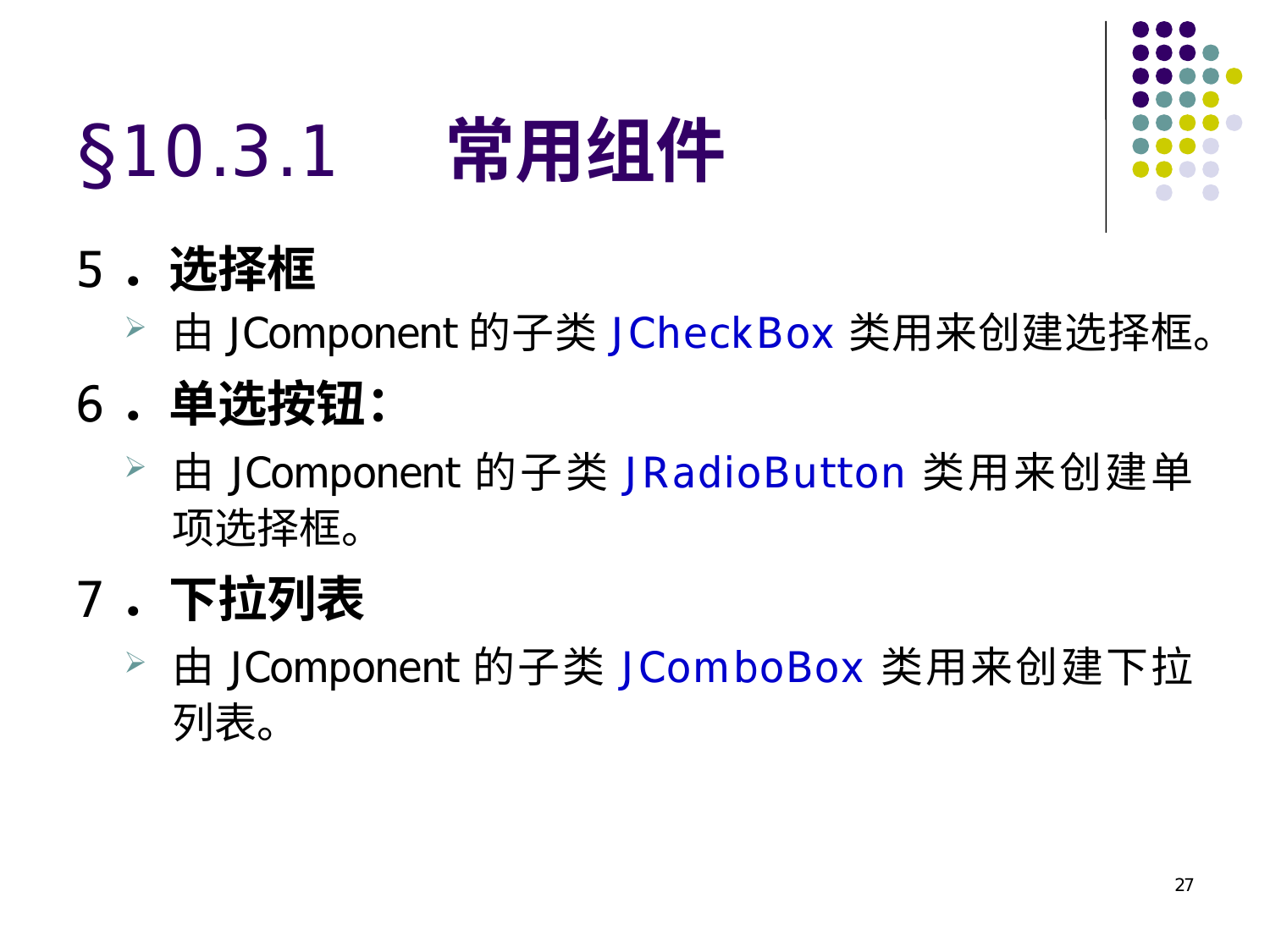

# §10.3.1    常用组件
5．选择框
由JComponent的子类JCheckBox类用来创建选择框。
6．单选按钮：
由JComponent的子类JRadioButton类用来创建单项选择框。
7．下拉列表
由JComponent的子类JComboBox类用来创建下拉列表。

27